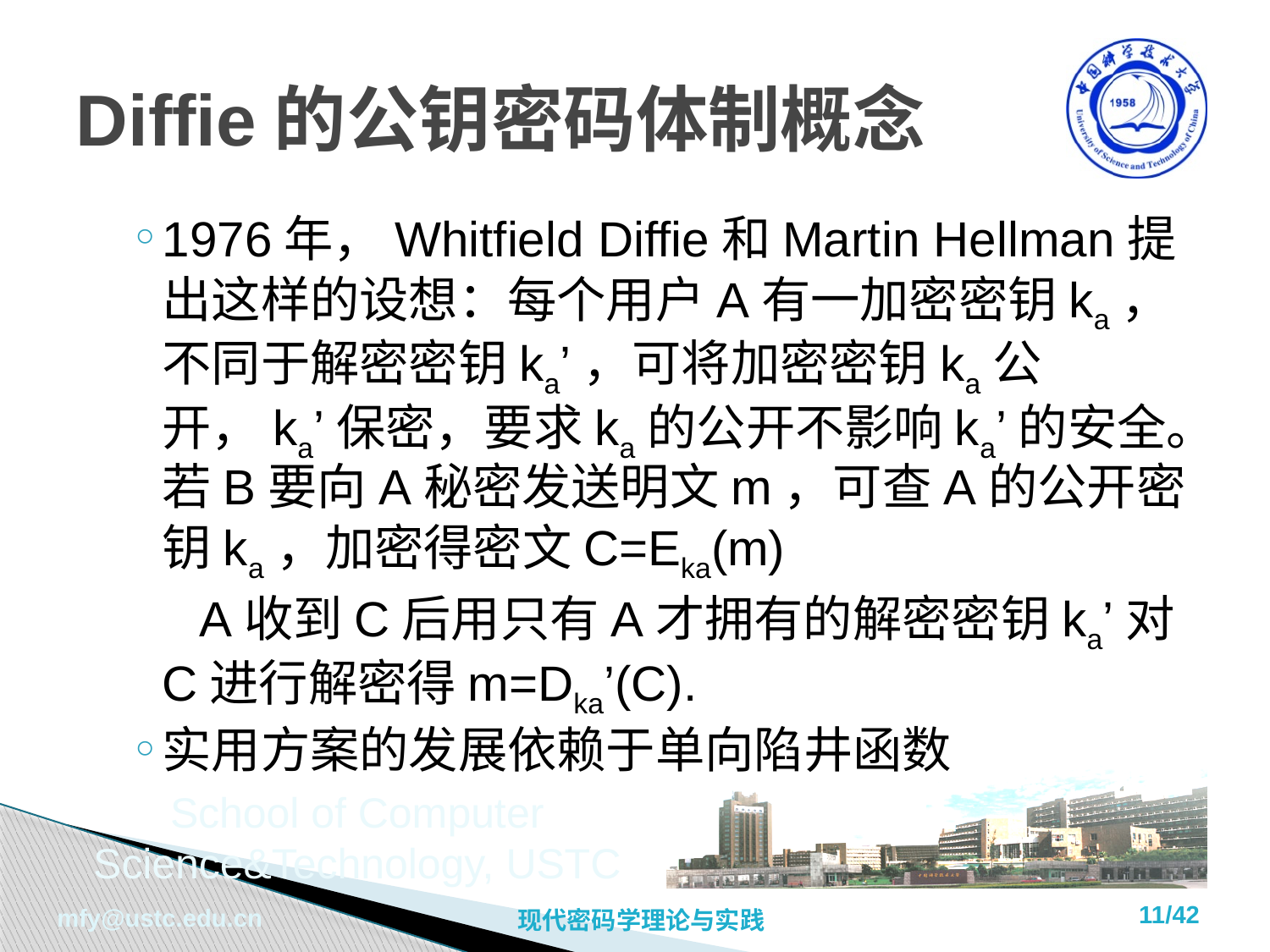

# Diffie的公钥密码体制概念
1976年，Whitfield Diffie和Martin Hellman提出这样的设想：每个用户A有一加密密钥ka，不同于解密密钥ka’，可将加密密钥ka公开，ka’保密，要求ka的公开不影响ka’的安全。若B要向A秘密发送明文m，可查A的公开密钥ka，加密得密文C=Eka(m)
     A收到C后用只有A才拥有的解密密钥ka’对C进行解密得m=Dka’(C).
实用方案的发展依赖于单向陷井函数